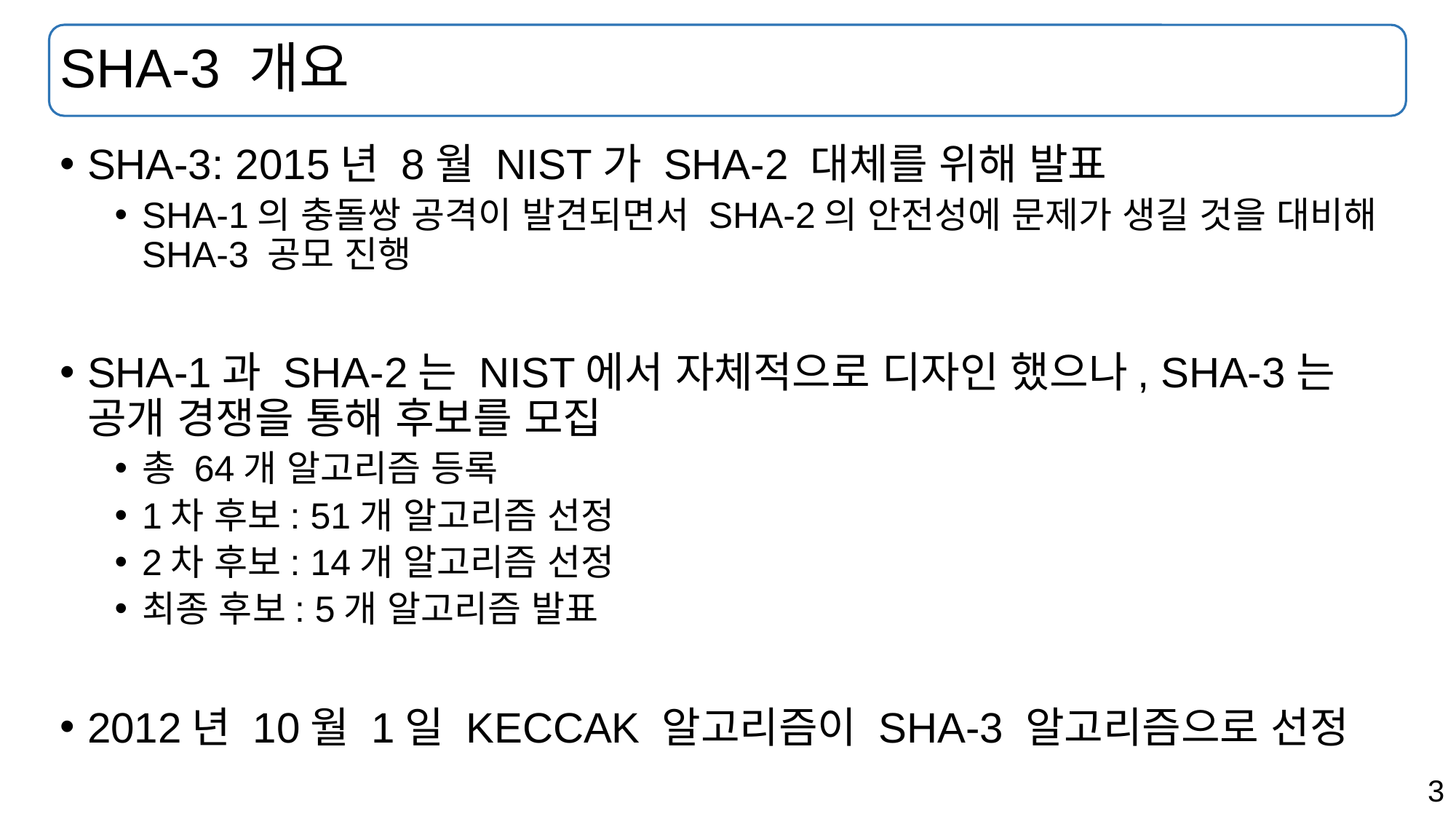

# SHA-3 개요
SHA-3: 2015년 8월 NIST가 SHA-2 대체를 위해 발표
SHA-1의 충돌쌍 공격이 발견되면서 SHA-2의 안전성에 문제가 생길 것을 대비해 SHA-3 공모 진행

SHA-1과 SHA-2는 NIST에서 자체적으로 디자인 했으나, SHA-3는 공개 경쟁을 통해 후보를 모집
총 64개 알고리즘 등록
1차 후보: 51개 알고리즘 선정
2차 후보: 14개 알고리즘 선정
최종 후보: 5개 알고리즘 발표

2012년 10월 1일 KECCAK 알고리즘이 SHA-3 알고리즘으로 선정